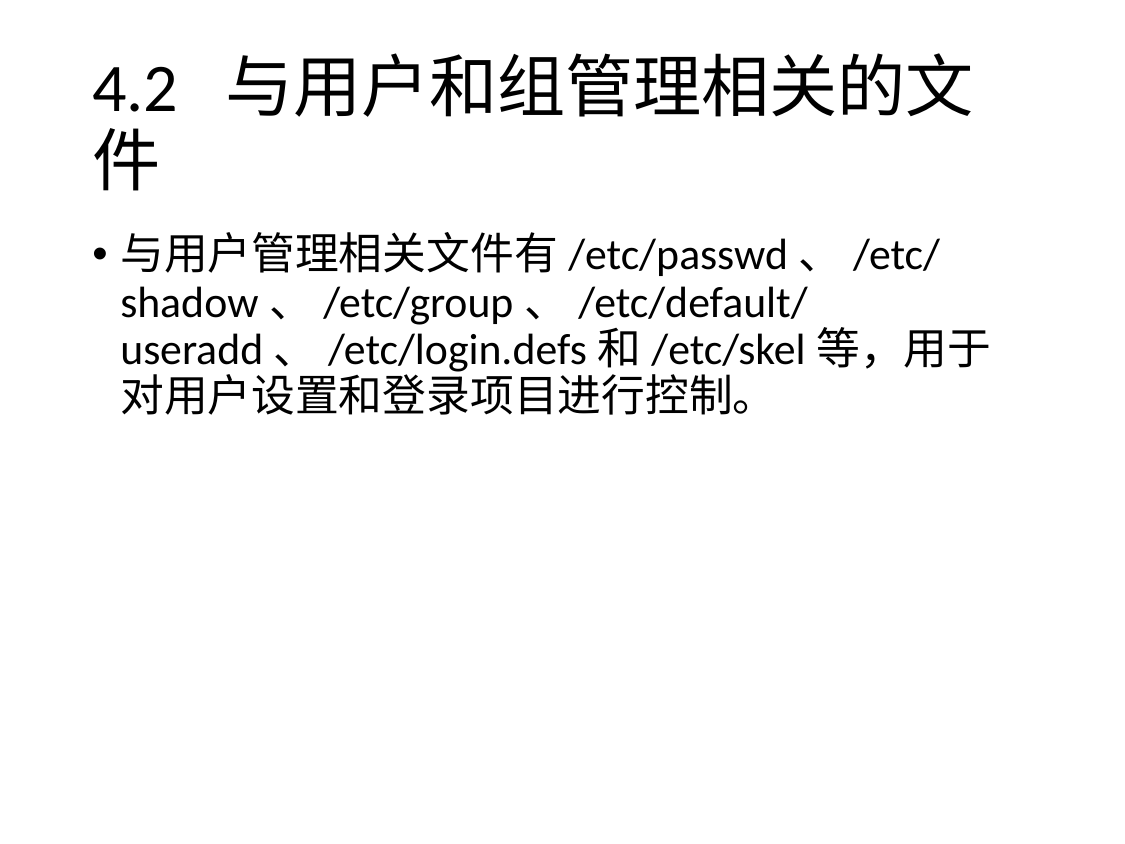

# 4.2  与用户和组管理相关的文件
与用户管理相关文件有/etc/passwd、/etc/shadow、/etc/group、/etc/default/useradd、/etc/login.defs和/etc/skel等，用于对用户设置和登录项目进行控制。